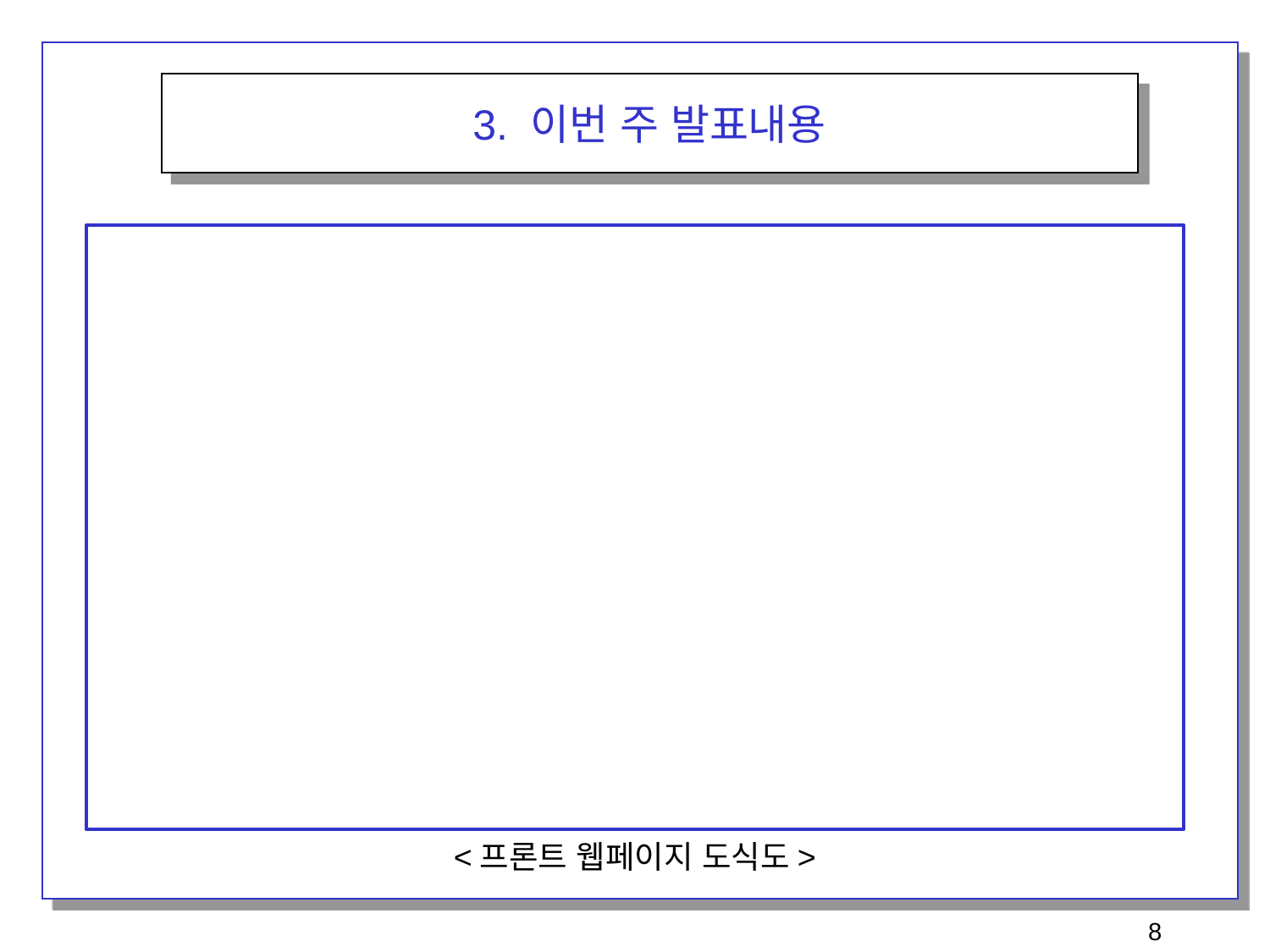

3. 이번 주 발표내용

<프론트 웹페이지 도식도>
8